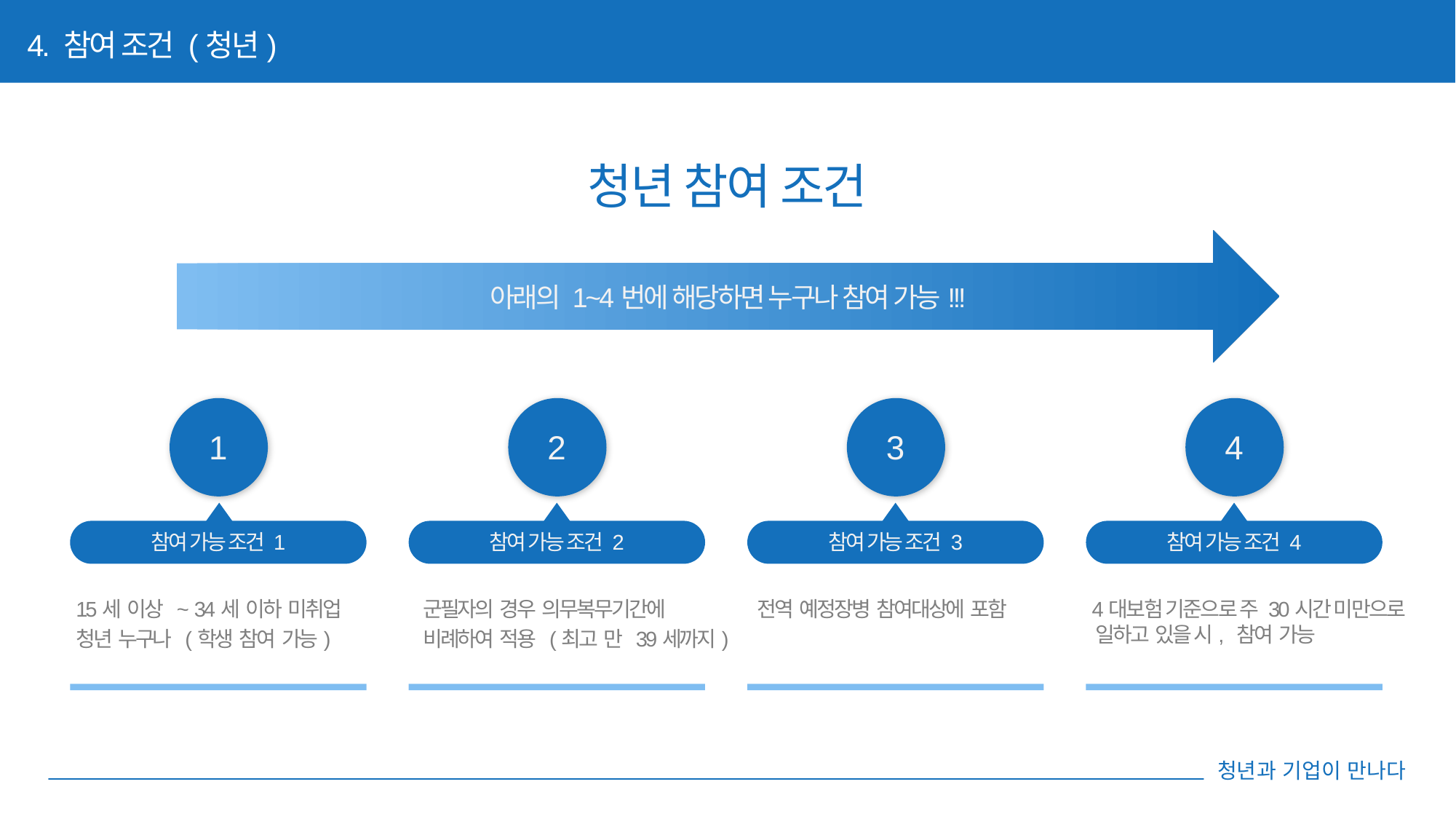

4. 참여 조건 (청년)
Brand Logo Is Here
청년 참여 조건

아래의 1~4번에 해당하면 누구나 참여 가능!!!

1
2
3
4

참여 가능 조건 1
참여 가능 조건 2
참여 가능 조건 3
참여 가능 조건 4
15세  이상  ~  34세  이하  미취업
청년  누구나  (학생  참여  가능)
군필자의  경우  의무복무기간에
비례하여  적용  (최고  만  39세까지)
전역  예정장병  참여대상에  포함
4대보험 기준으로 주 30시간 미만으로  일하고  있을 시,  참여  가능

청년과 기업이 만나다